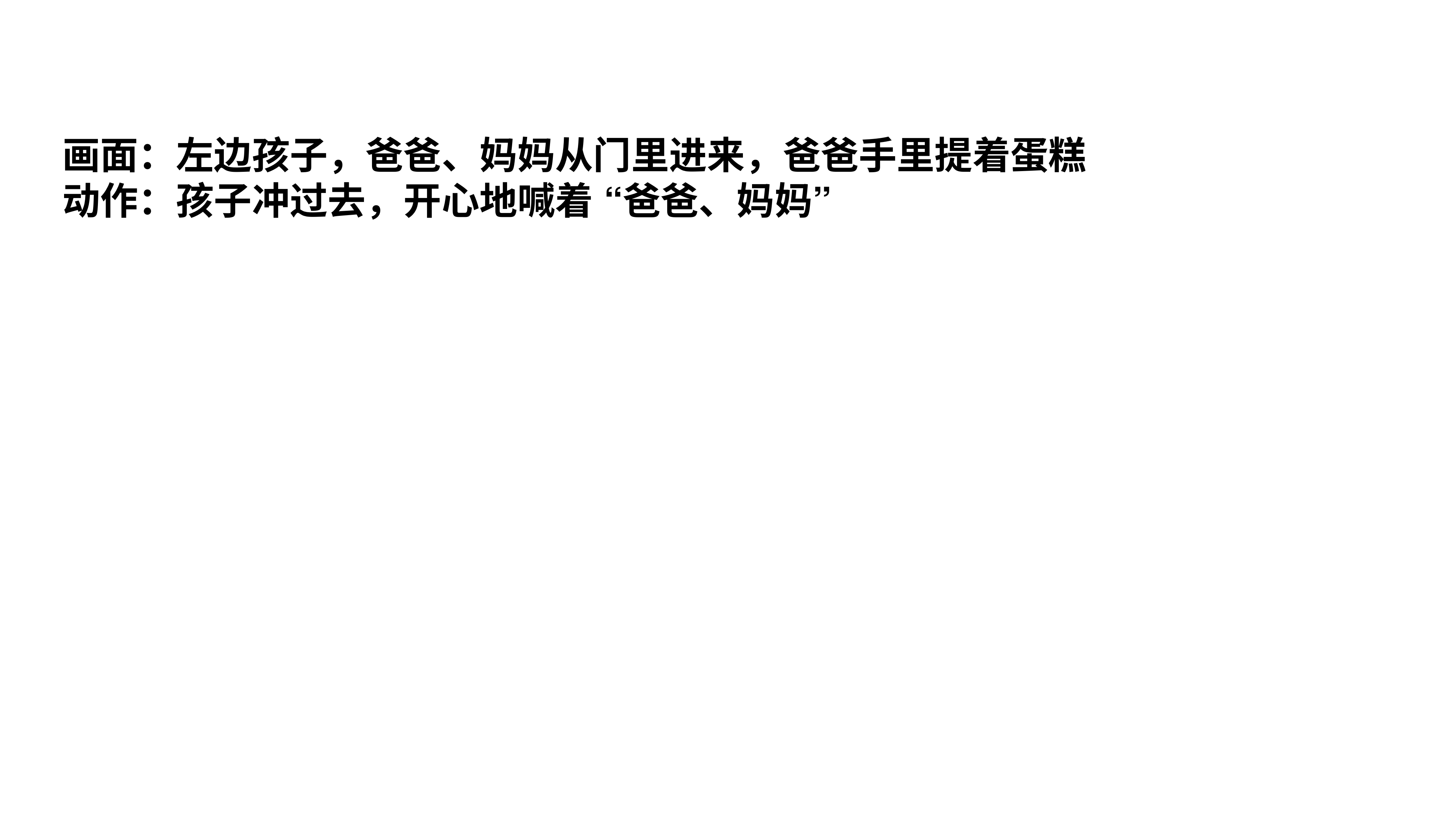

画面：左边孩子，爸爸、妈妈从门里进来，爸爸手里提着蛋糕
动作：孩子冲过去，开心地喊着 “爸爸、妈妈”